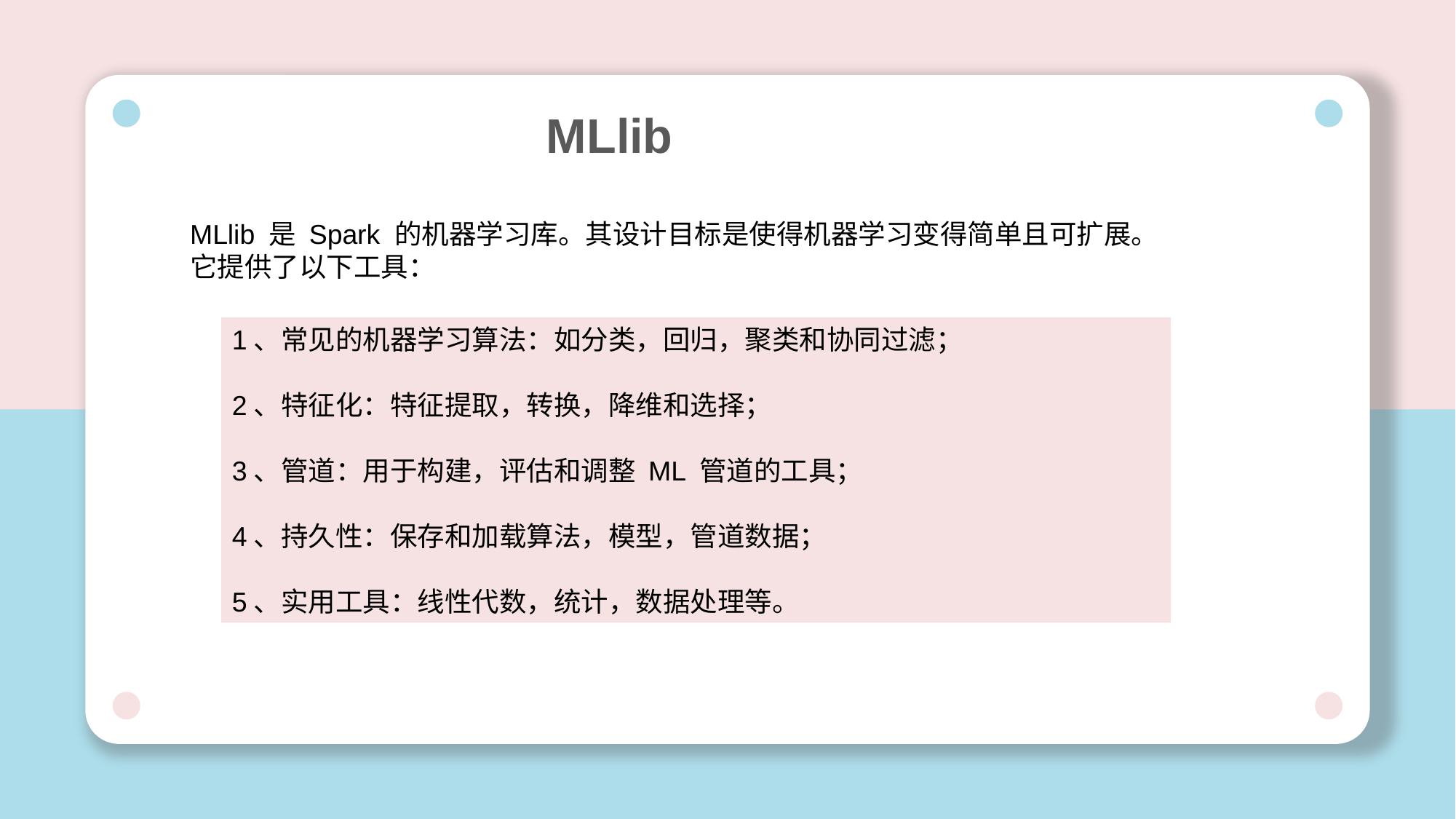

MLlib

MLlib 是 Spark 的机器学习库。其设计目标是使得机器学习变得简单且可扩展。它提供了以下工具：
1、常见的机器学习算法：如分类，回归，聚类和协同过滤；

2、特征化：特征提取，转换，降维和选择；

3、管道：用于构建，评估和调整 ML 管道的工具；

4、持久性：保存和加载算法，模型，管道数据；

5、实用工具：线性代数，统计，数据处理等。